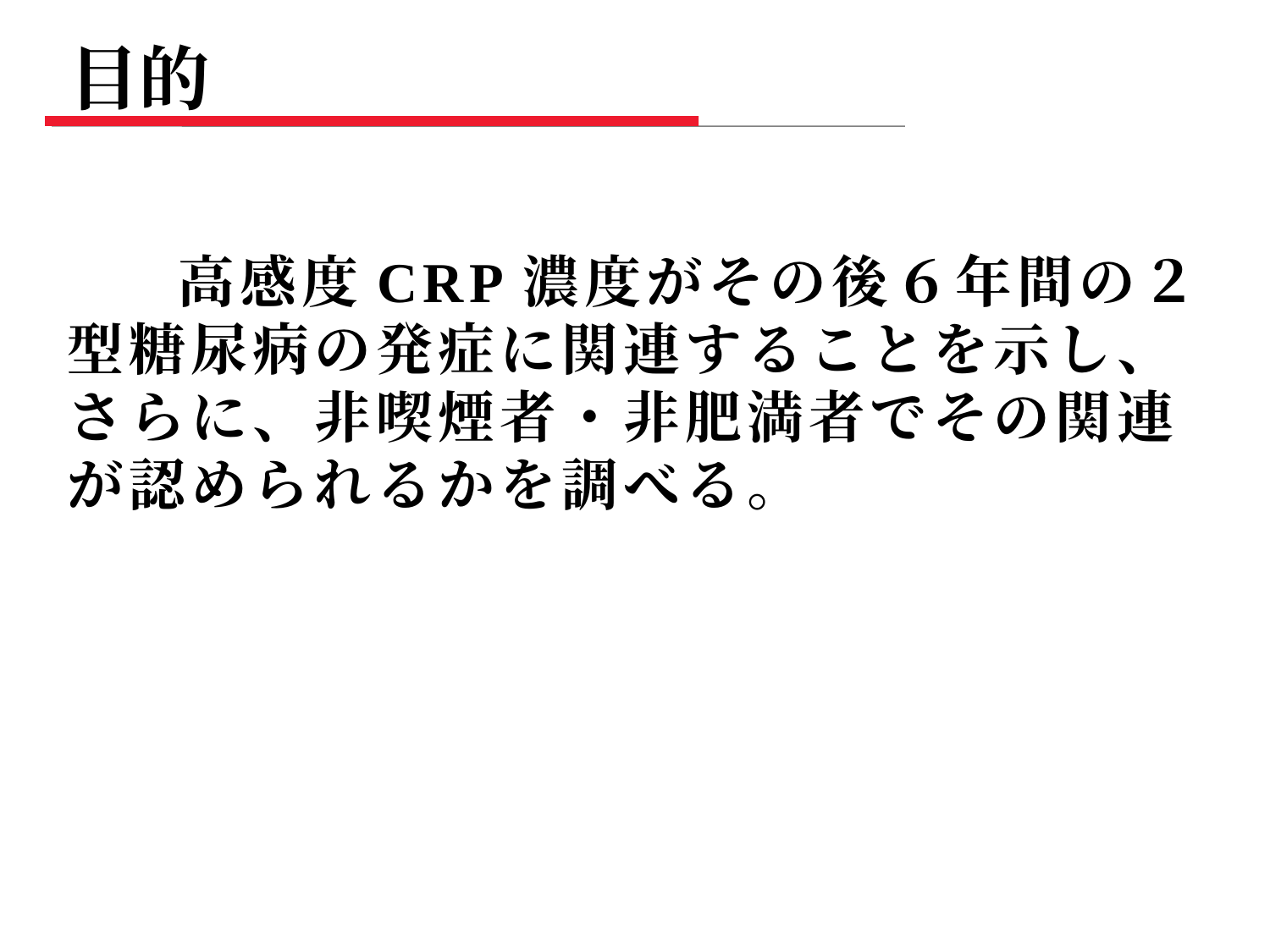

目的

     高感度CRP濃度がその後６年間の２型糖尿病の発症に関連することを示し、さらに、非喫煙者・非肥満者でその関連が認められるかを調べる。